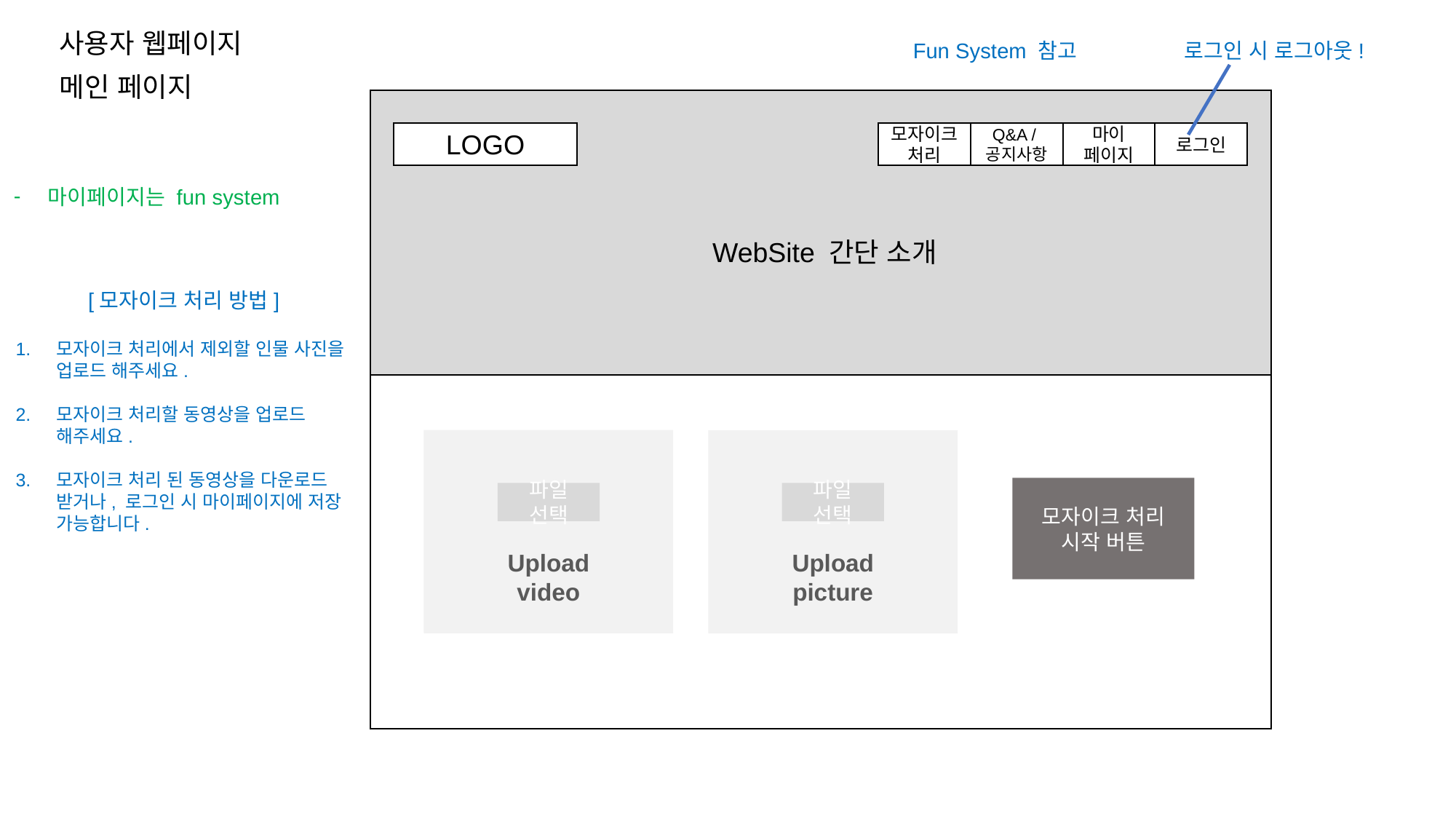

사용자 웹페이지
Fun System 참고
로그인 시 로그아웃!
메인 페이지

LOGO
모자이크 처리
Q&A /
공지사항
마이
페이지
로그인

마이페이지는 fun system
WebSite 간단 소개
[모자이크 처리 방법]

모자이크 처리에서 제외할 인물 사진을 업로드 해주세요.

모자이크 처리할 동영상을 업로드 해주세요.

모자이크 처리 된 동영상을 다운로드 받거나, 로그인 시 마이페이지에 저장 가능합니다.

모자이크 처리
시작 버튼
파일 선택
파일 선택
Upload
video
Upload
picture